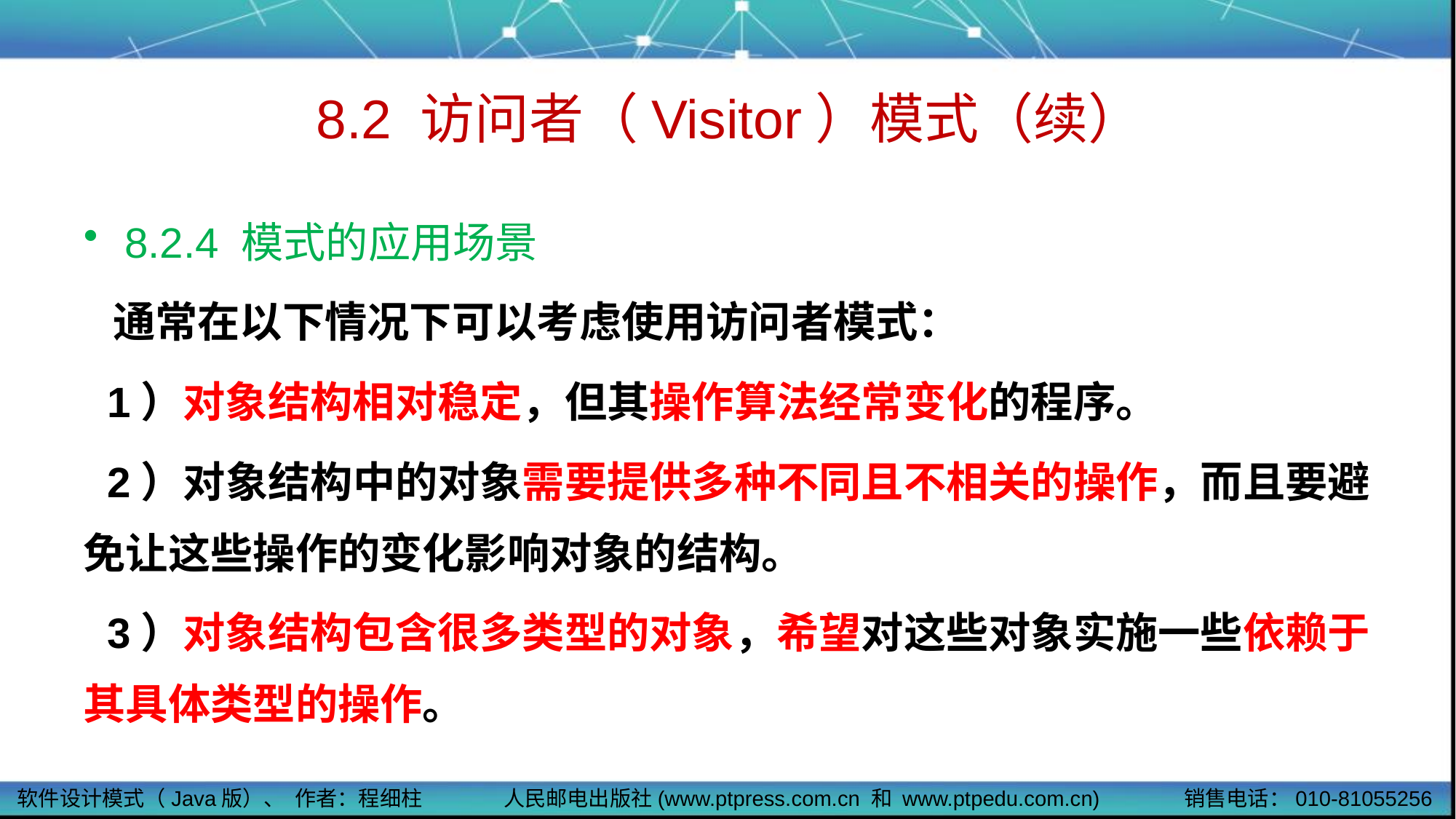

# 8.2 访问者（Visitor）模式（续）
8.2.4 模式的应用场景
  通常在以下情况下可以考虑使用访问者模式：
  1）对象结构相对稳定，但其操作算法经常变化的程序。
  2）对象结构中的对象需要提供多种不同且不相关的操作，而且要避免让这些操作的变化影响对象的结构。
  3）对象结构包含很多类型的对象，希望对这些对象实施一些依赖于其具体类型的操作。
软件设计模式（Java版）、  作者：程细柱
人民邮电出版社(www.ptpress.com.cn 和 www.ptpedu.com.cn)
销售电话：010-81055256